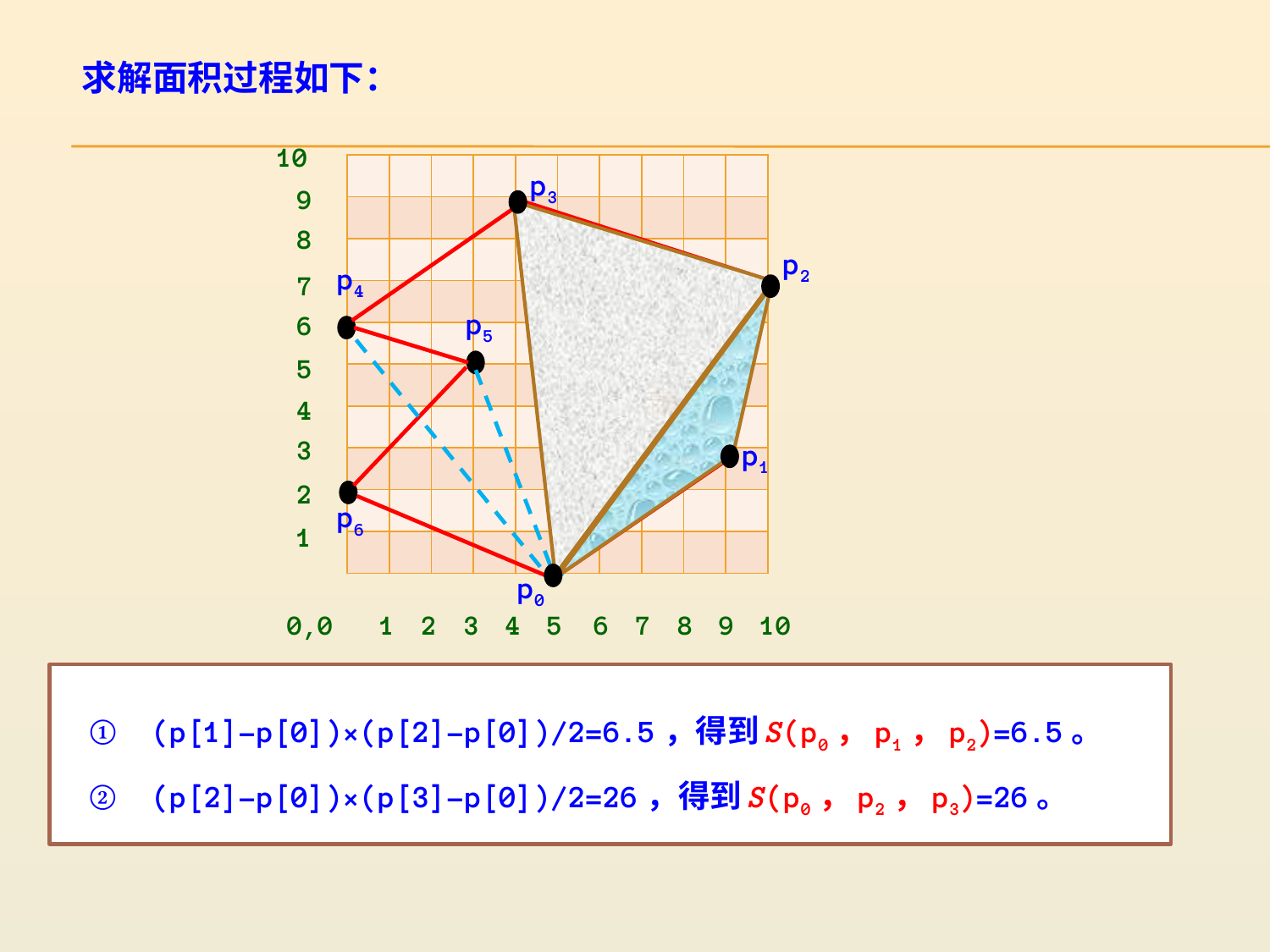

求解面积过程如下：
10
|  |  |  |  |  |  |  |  |  |  |
| --- | --- | --- | --- | --- | --- | --- | --- | --- | --- |
|  |  |  |  |  |  |  |  |  |  |
|  |  |  |  |  |  |  |  |  |  |
|  |  |  |  |  |  |  |  |  |  |
|  |  |  |  |  |  |  |  |  |  |
|  |  |  |  |  |  |  |  |  |  |
|  |  |  |  |  |  |  |  |  |  |
|  |  |  |  |  |  |  |  |  |  |
|  |  |  |  |  |  |  |  |  |  |
|  |  |  |  |  |  |  |  |  |  |
p3
9

8
p2
p4
7

p5
6

5

4
3
p1

2

p6
1

p0
0,0
1
2
3
4
5
6
7
8
9
10
(p[1]-p[0])×(p[2]-p[0])/2=6.5，得到S(p0，p1，p2)=6.5。
(p[2]-p[0])×(p[3]-p[0])/2=26，得到S(p0，p2，p3)=26。